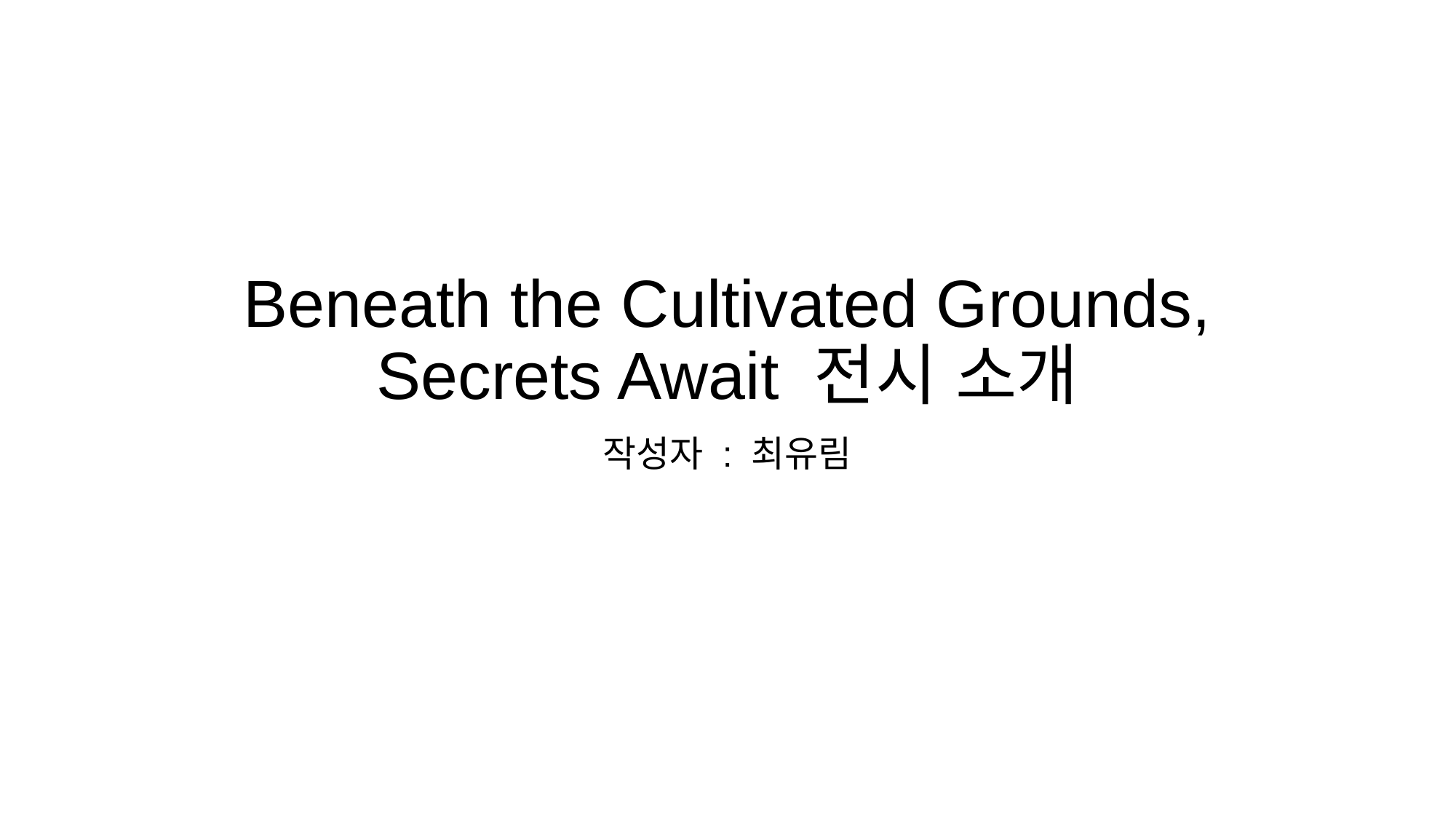

# Beneath the Cultivated Grounds, Secrets Await 전시 소개
작성자 : 최유림